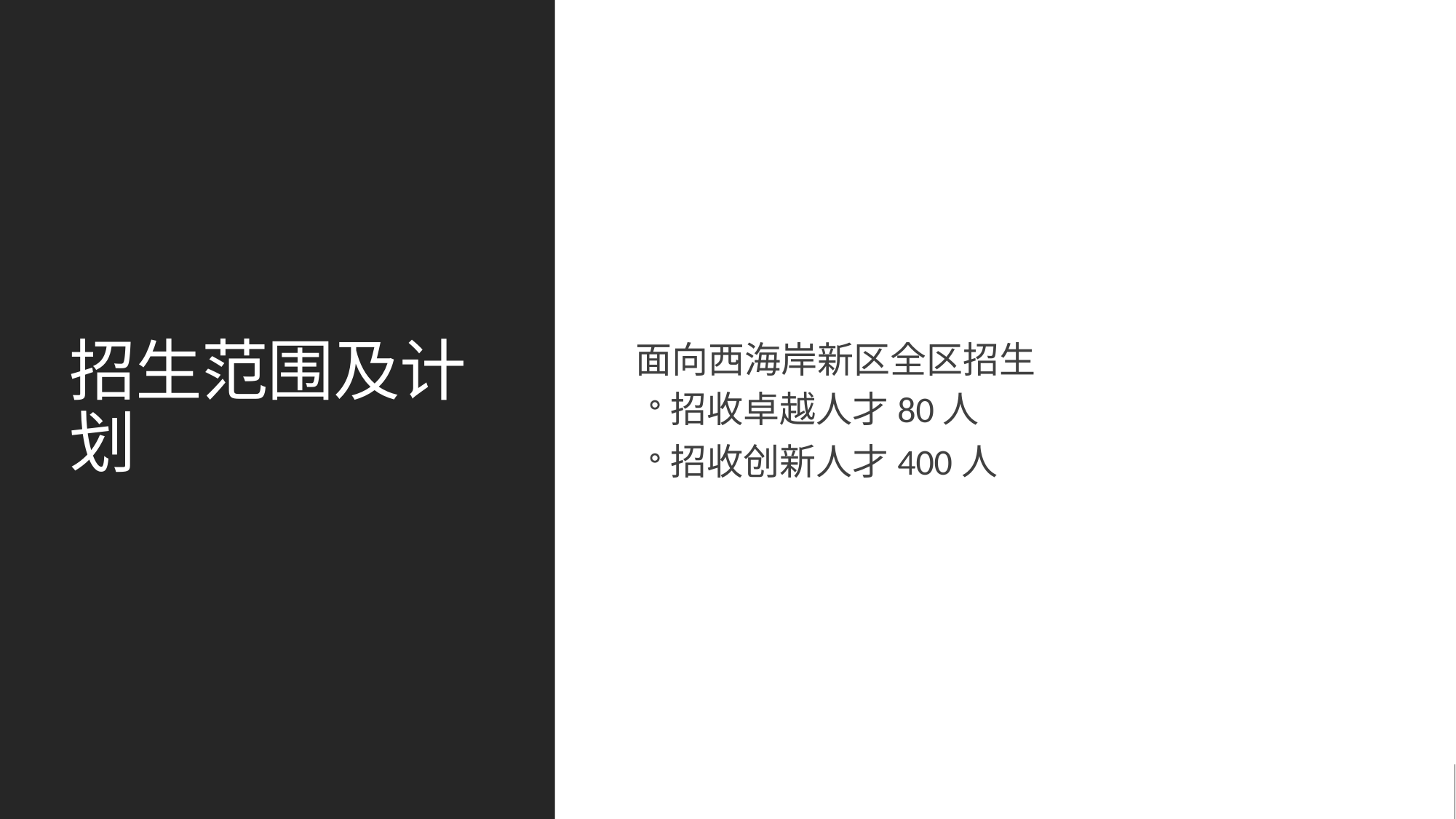

# 招生范围及计划
面向西海岸新区全区招生
招收卓越人才80人
招收创新人才400人